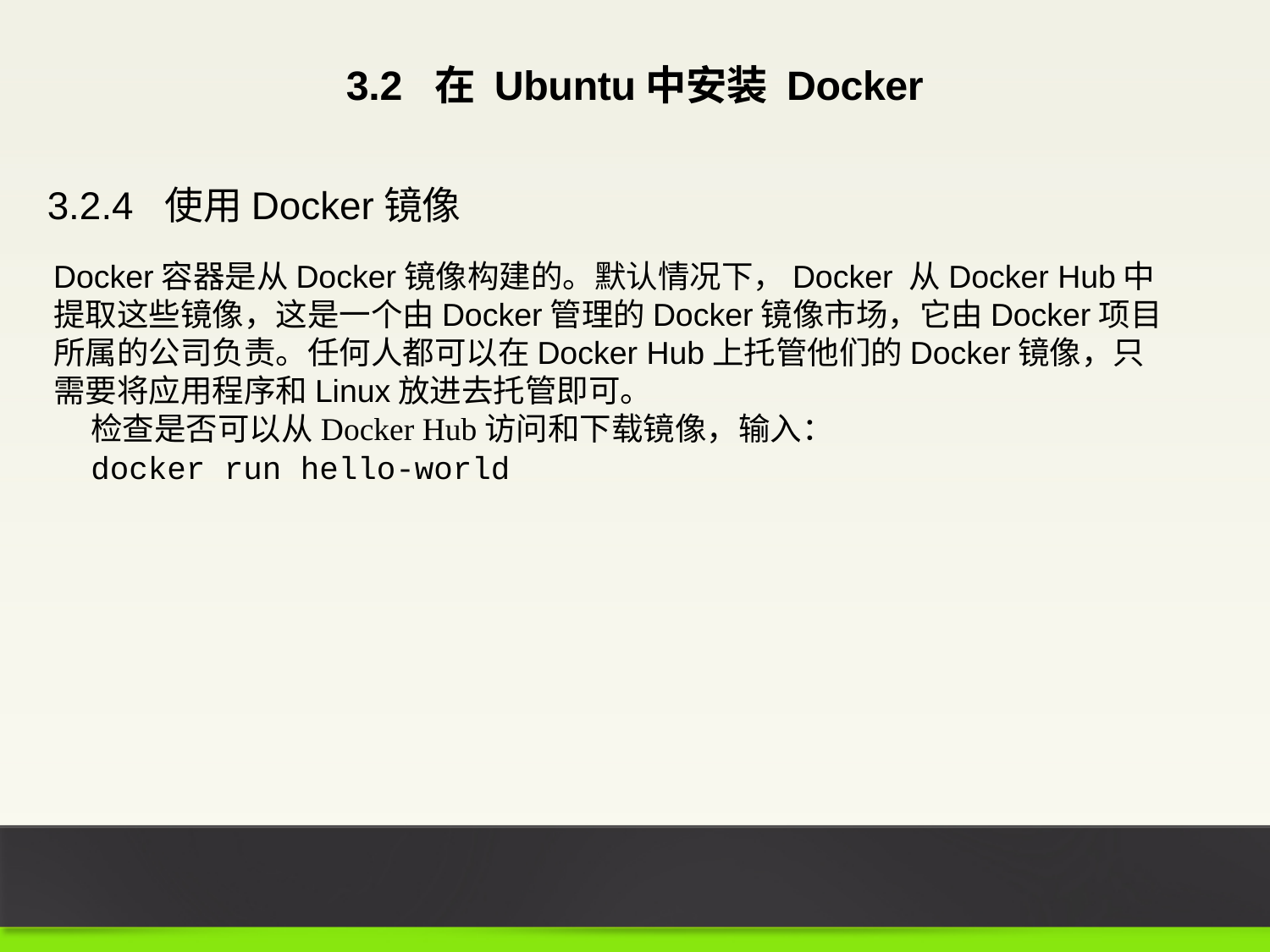

3.2  在 Ubuntu中安装 Docker
3.2.4  使用Docker镜像
Docker容器是从Docker镜像构建的。默认情况下，Docker 从Docker Hub中提取这些镜像，这是一个由Docker管理的Docker镜像市场，它由Docker项目所属的公司负责。任何人都可以在Docker Hub上托管他们的Docker镜像，只需要将应用程序和Linux放进去托管即可。
检查是否可以从Docker Hub访问和下载镜像，输入：
docker run hello-world